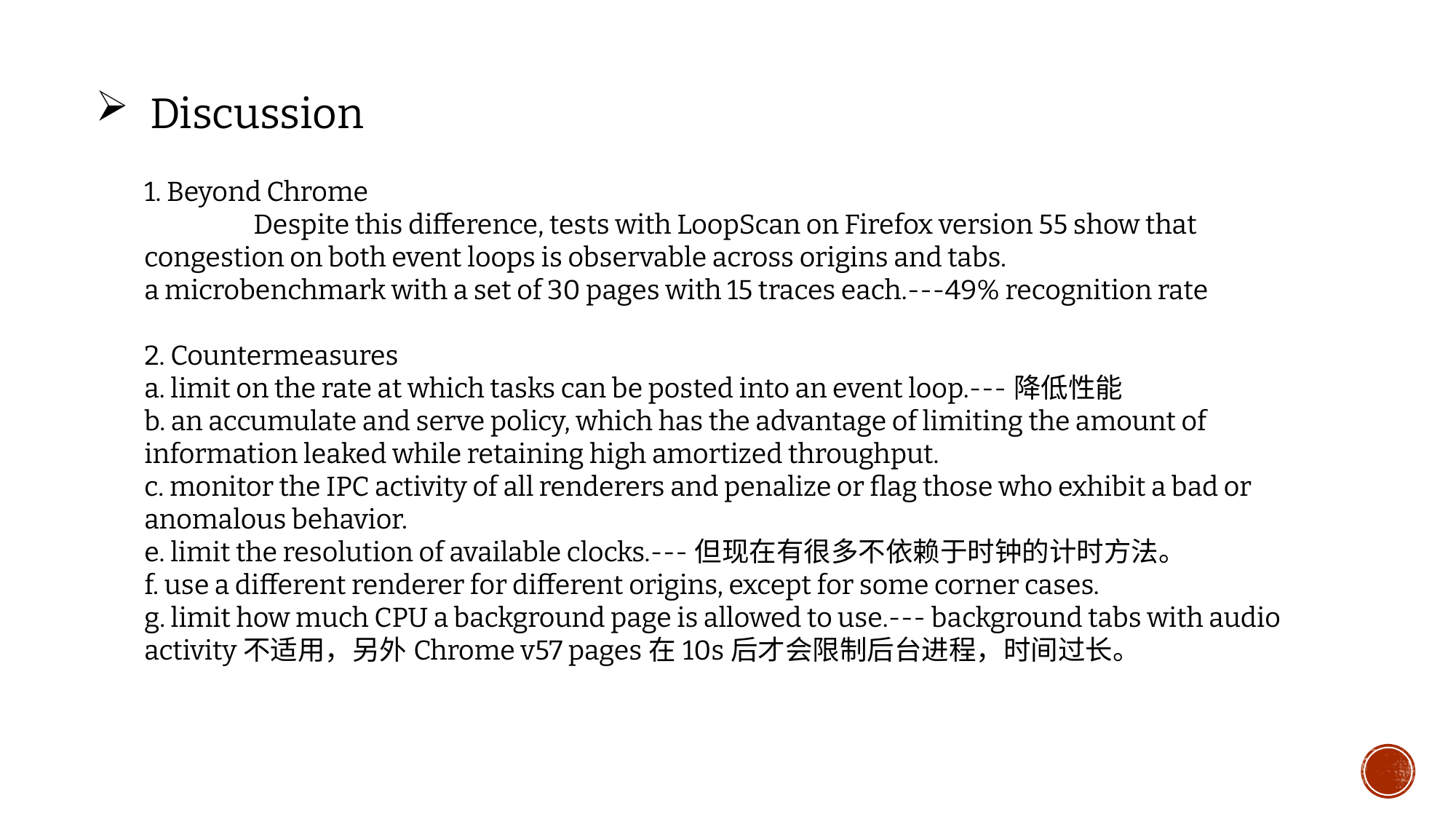

Discussion
1. Beyond Chrome
	Despite this difference, tests with LoopScan on Firefox version 55 show that congestion on both event loops is observable across origins and tabs.
a microbenchmark with a set of 30 pages with 15 traces each.---49% recognition rate

2. Countermeasures
a. limit on the rate at which tasks can be posted into an event loop.---降低性能
b. an accumulate and serve policy, which has the advantage of limiting the amount of information leaked while retaining high amortized throughput.
c. monitor the IPC activity of all renderers and penalize or flag those who exhibit a bad or anomalous behavior.
e. limit the resolution of available clocks.---但现在有很多不依赖于时钟的计时方法。
f. use a different renderer for different origins, except for some corner cases.
g. limit how much CPU a background page is allowed to use.--- background tabs with audio activity不适用，另外Chrome v57 pages在10s后才会限制后台进程，时间过长。